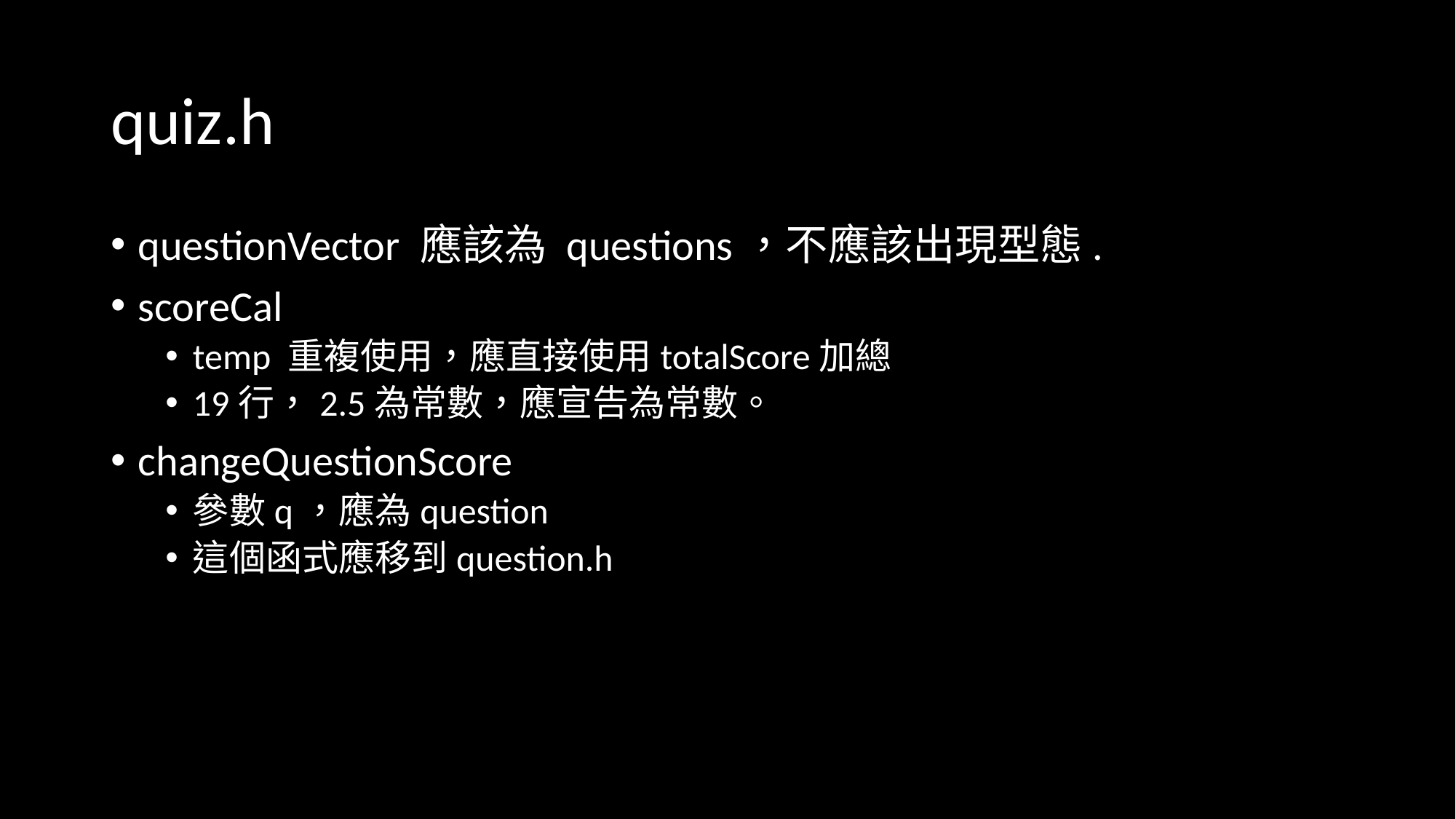

# quiz.h
questionVector 應該為 questions，不應該出現型態.
scoreCal
temp 重複使用，應直接使用totalScore加總
19行，2.5為常數，應宣告為常數。
changeQuestionScore
參數q，應為question
這個函式應移到question.h